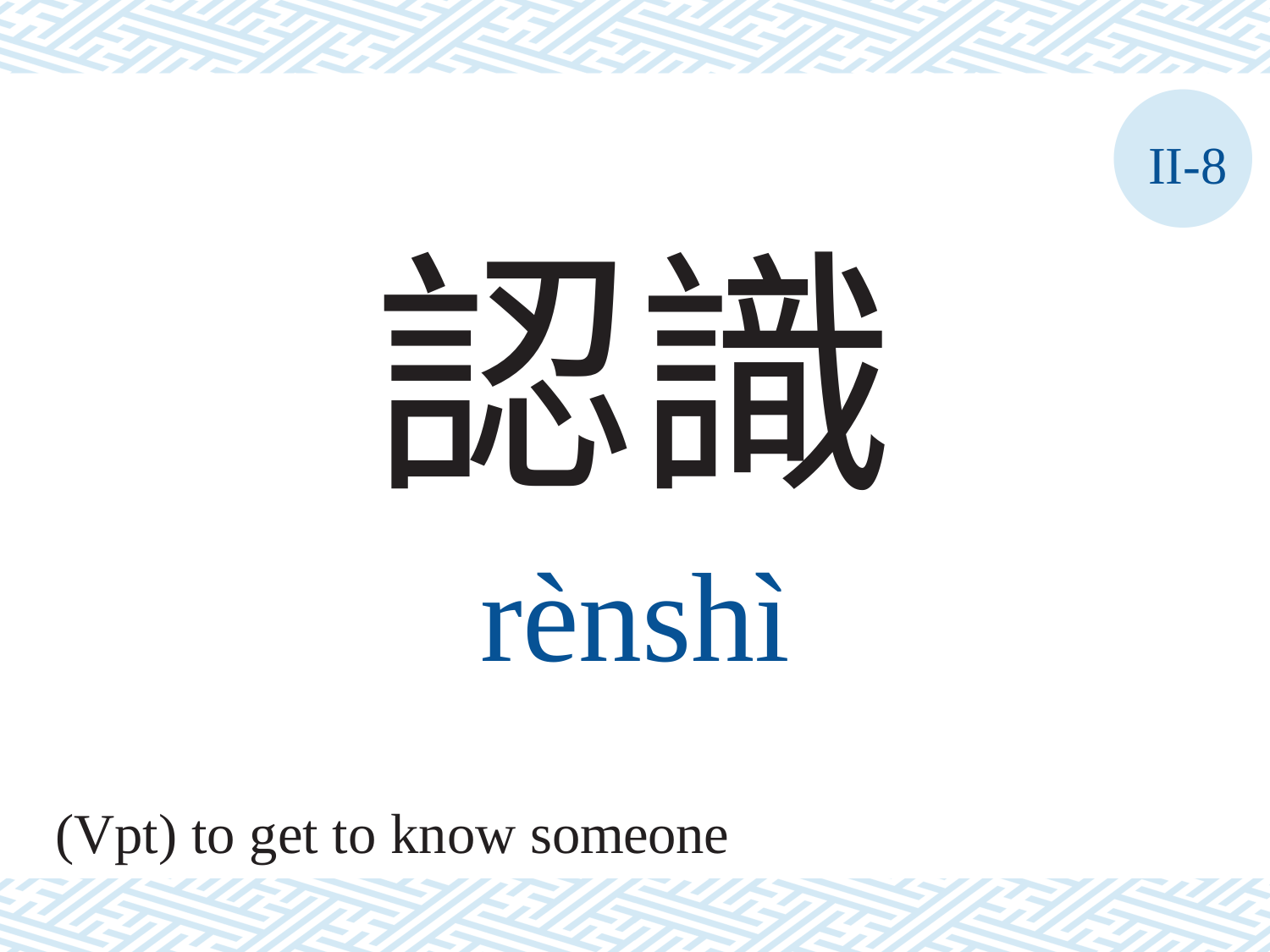

II-8
認識
rènshì
(Vpt) to get to know someone